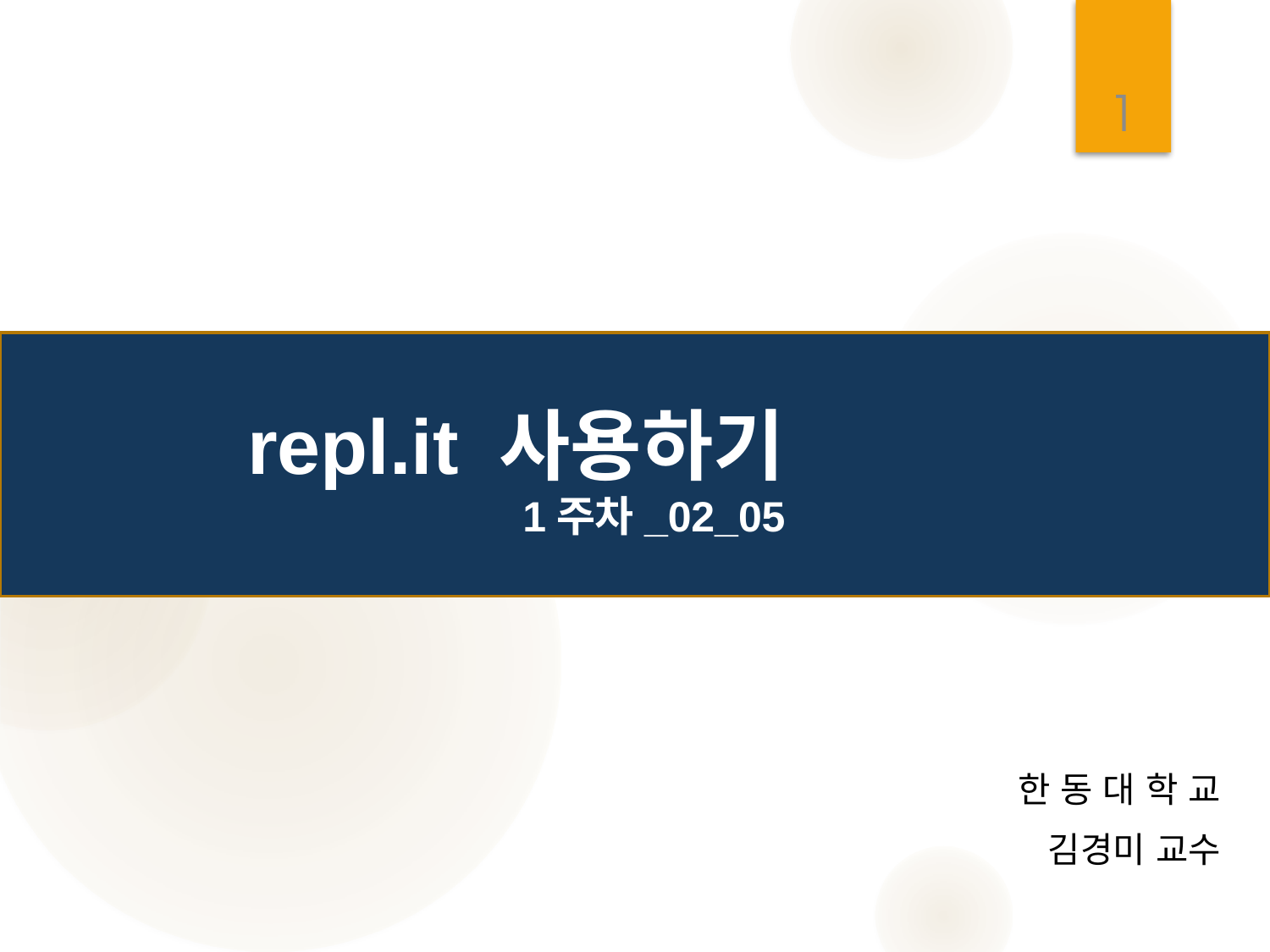

1

# repl.it 사용하기 1주차_02_05
한 동 대 학 교
 김경미 교수